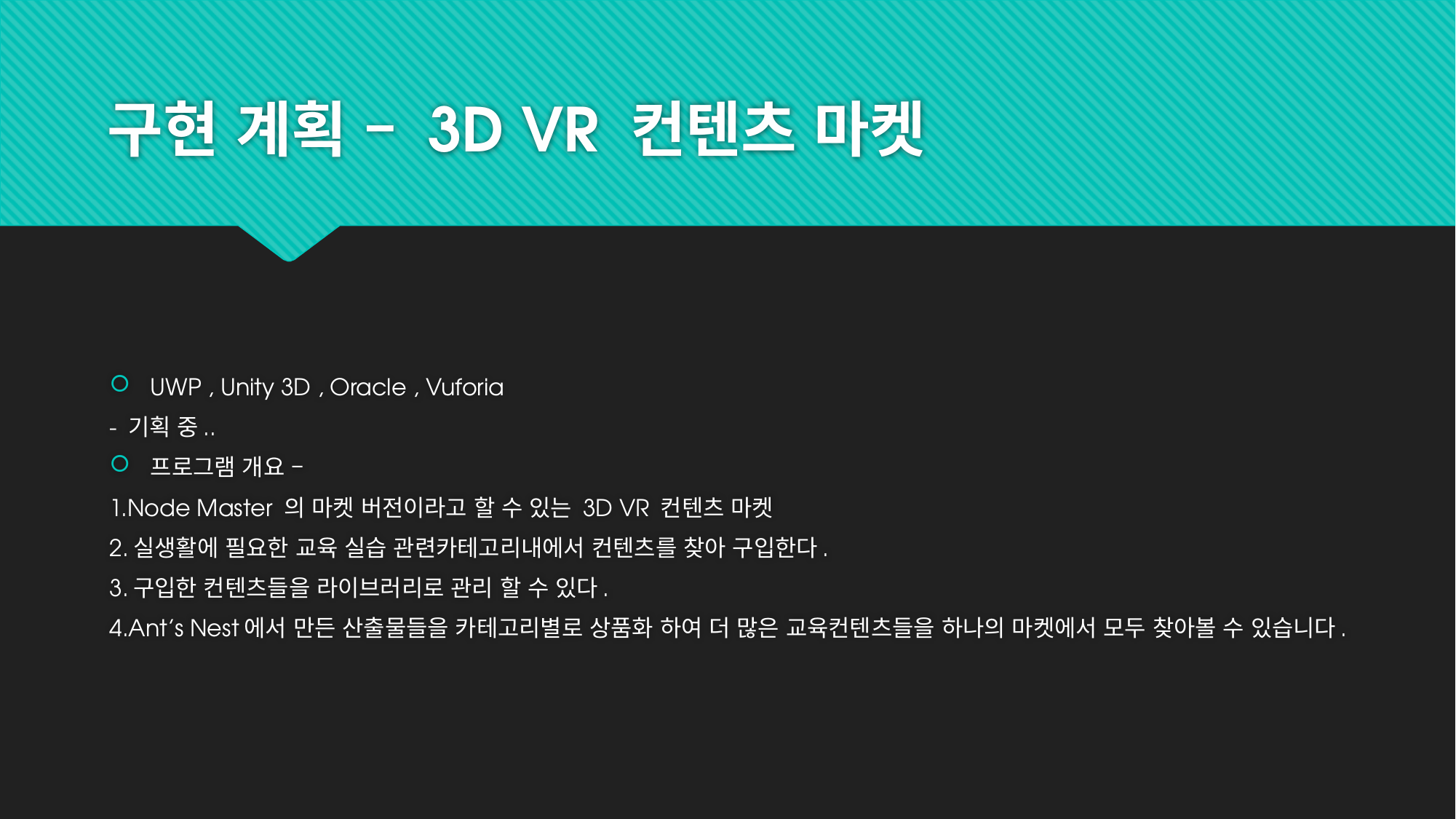

# 구현 계획 – 3D VR 컨텐츠 마켓
UWP , Unity 3D , Oracle , Vuforia
- 기획 중..
프로그램 개요 –
1.Node Master 의 마켓 버전이라고 할 수 있는 3D VR 컨텐츠 마켓
2.실생활에 필요한 교육 실습 관련카테고리내에서 컨텐츠를 찾아 구입한다.
3.구입한 컨텐츠들을 라이브러리로 관리 할 수 있다.
4.Ant’s Nest에서 만든 산출물들을 카테고리별로 상품화 하여 더 많은 교육컨텐츠들을 하나의 마켓에서 모두 찾아볼 수 있습니다.